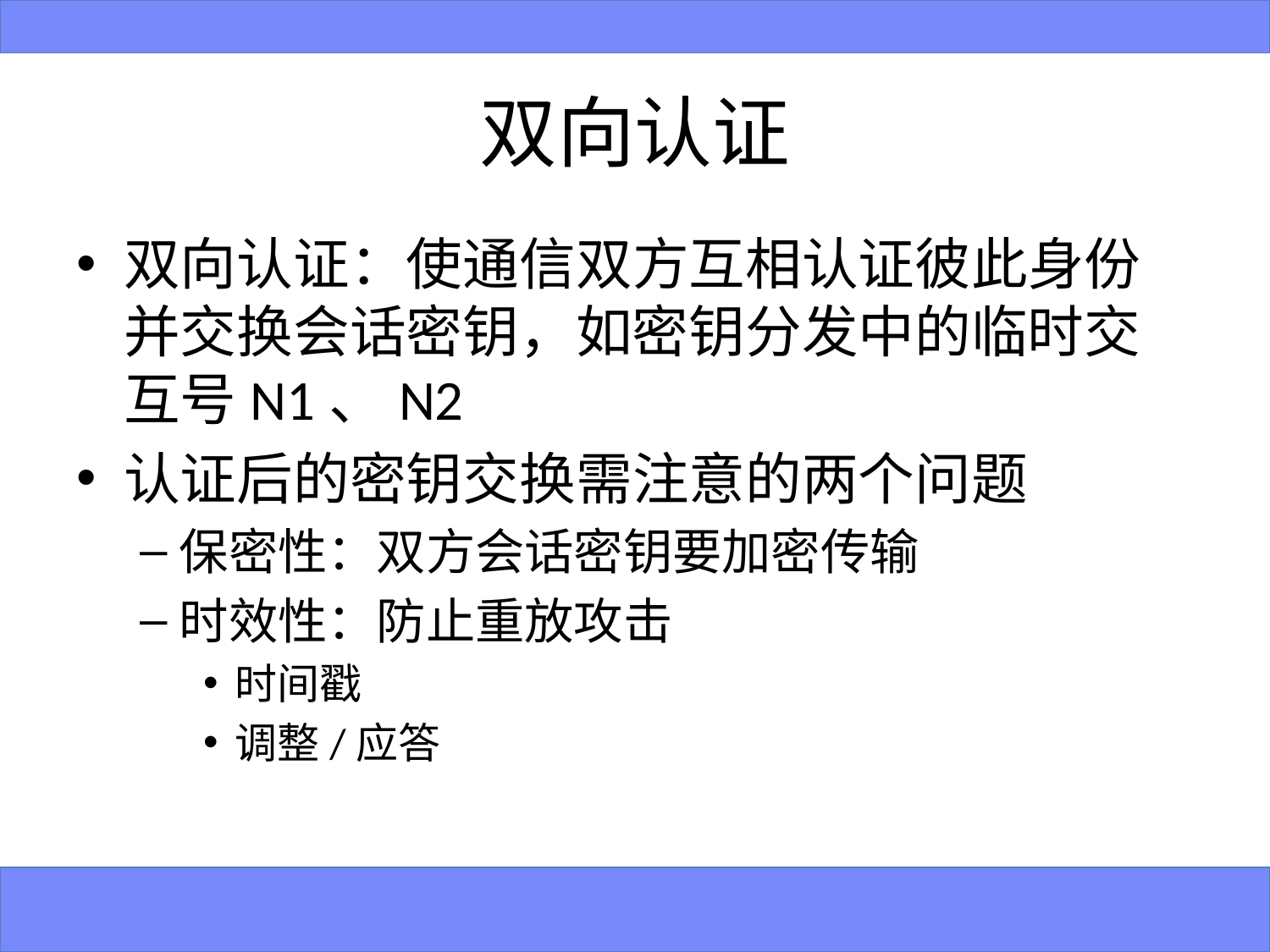

# 双向认证
双向认证：使通信双方互相认证彼此身份并交换会话密钥，如密钥分发中的临时交互号N1、N2
认证后的密钥交换需注意的两个问题
保密性：双方会话密钥要加密传输
时效性：防止重放攻击
时间戳
调整/应答

31